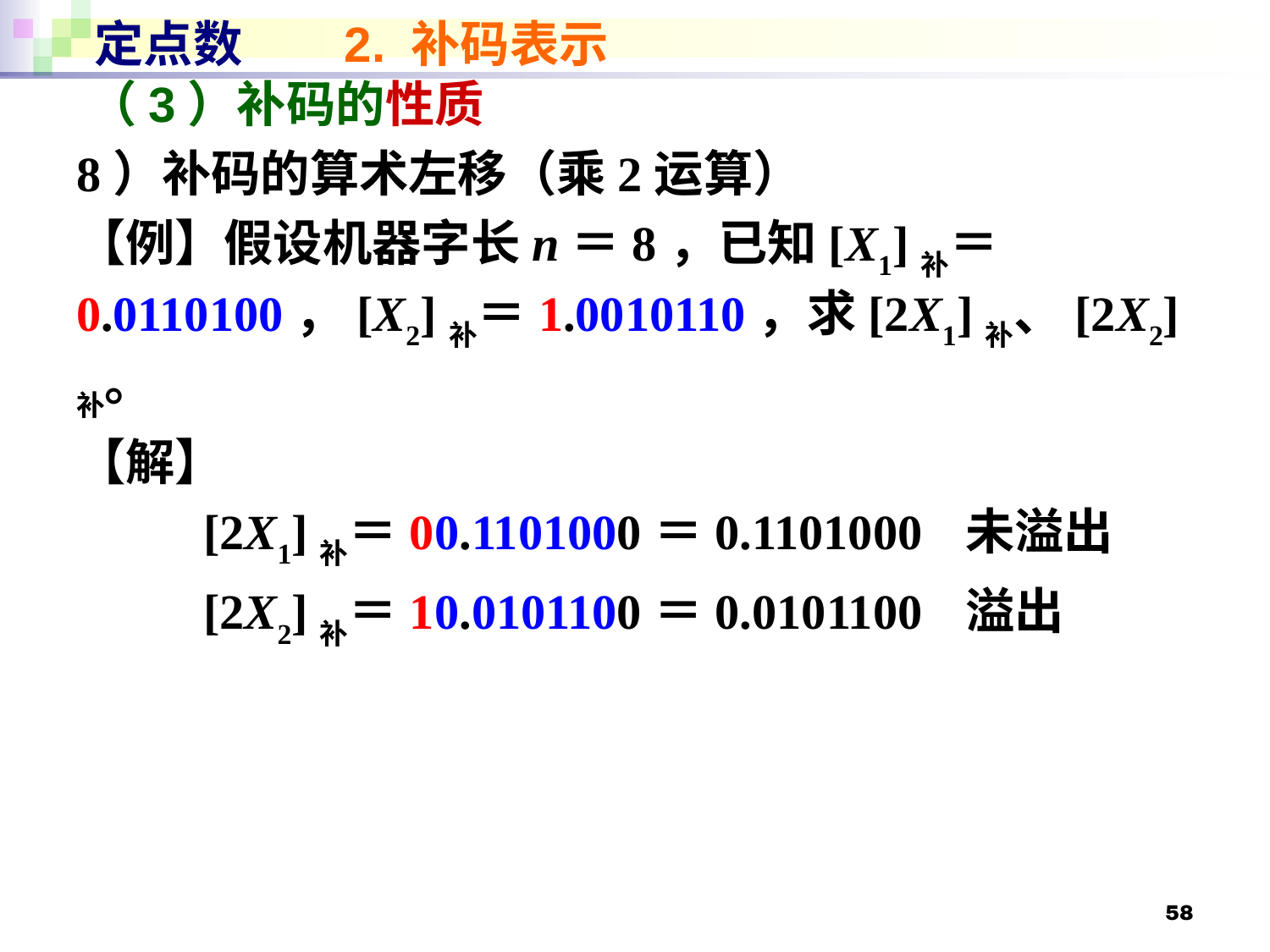

# 定点数        2. 补码表示
（3）补码的性质
8）补码的算术左移（乘2运算）
【例】假设机器字长n＝8，已知[X1]补＝0.0110100，[X2]补＝1.0010110，求[2X1]补、[2X2]补。
【解】
	[2X1]补＝00.1101000＝0.1101000	未溢出
	[2X2]补＝10.0101100＝0.0101100	溢出
58